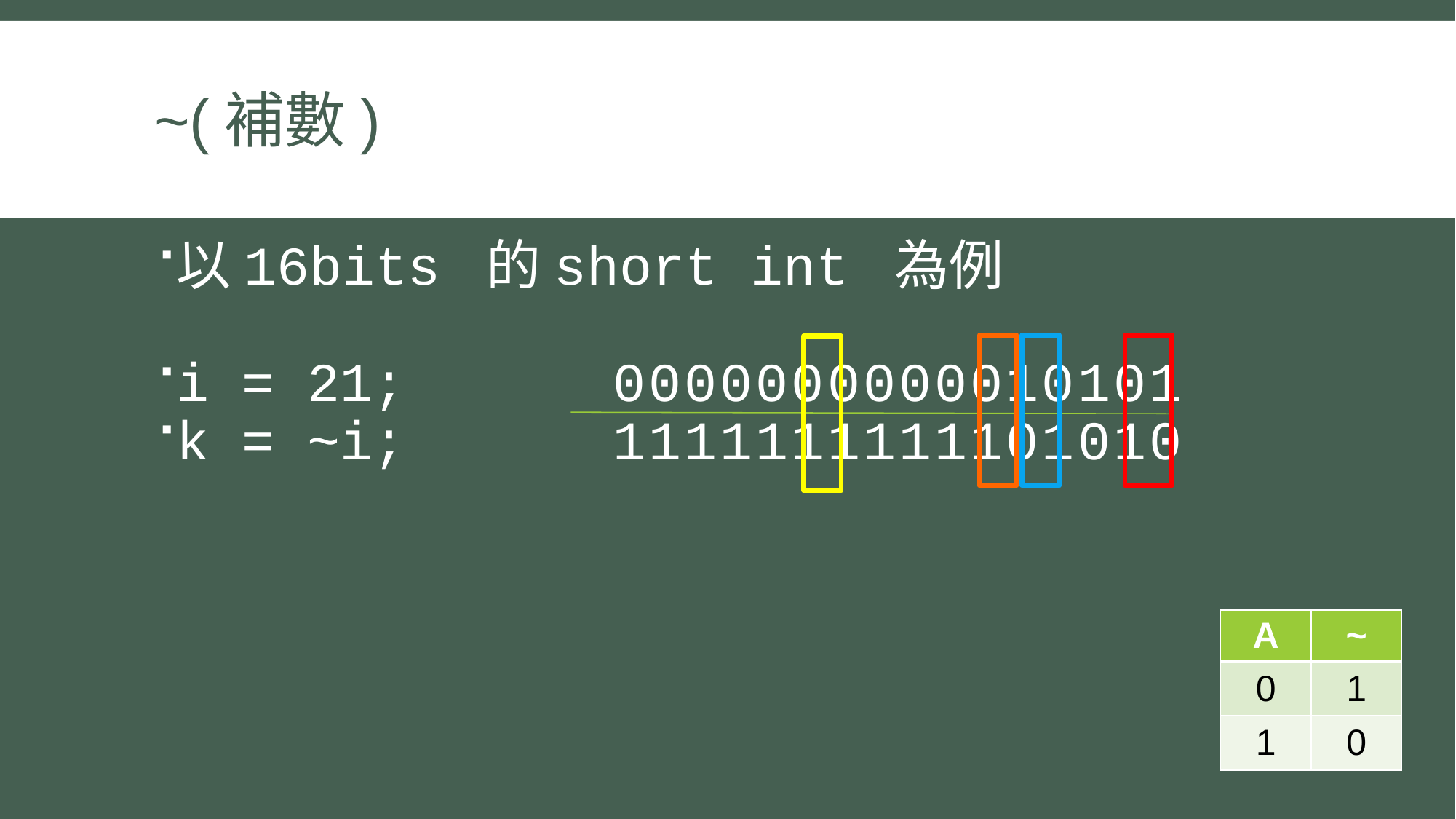

# ~(補數)
以16bits 的short int 為例

i = 21;		0000000000010101
k = ~i;		1111111111101010

| A | ~ |
| --- | --- |
| 0 | 1 |
| 1 | 0 |